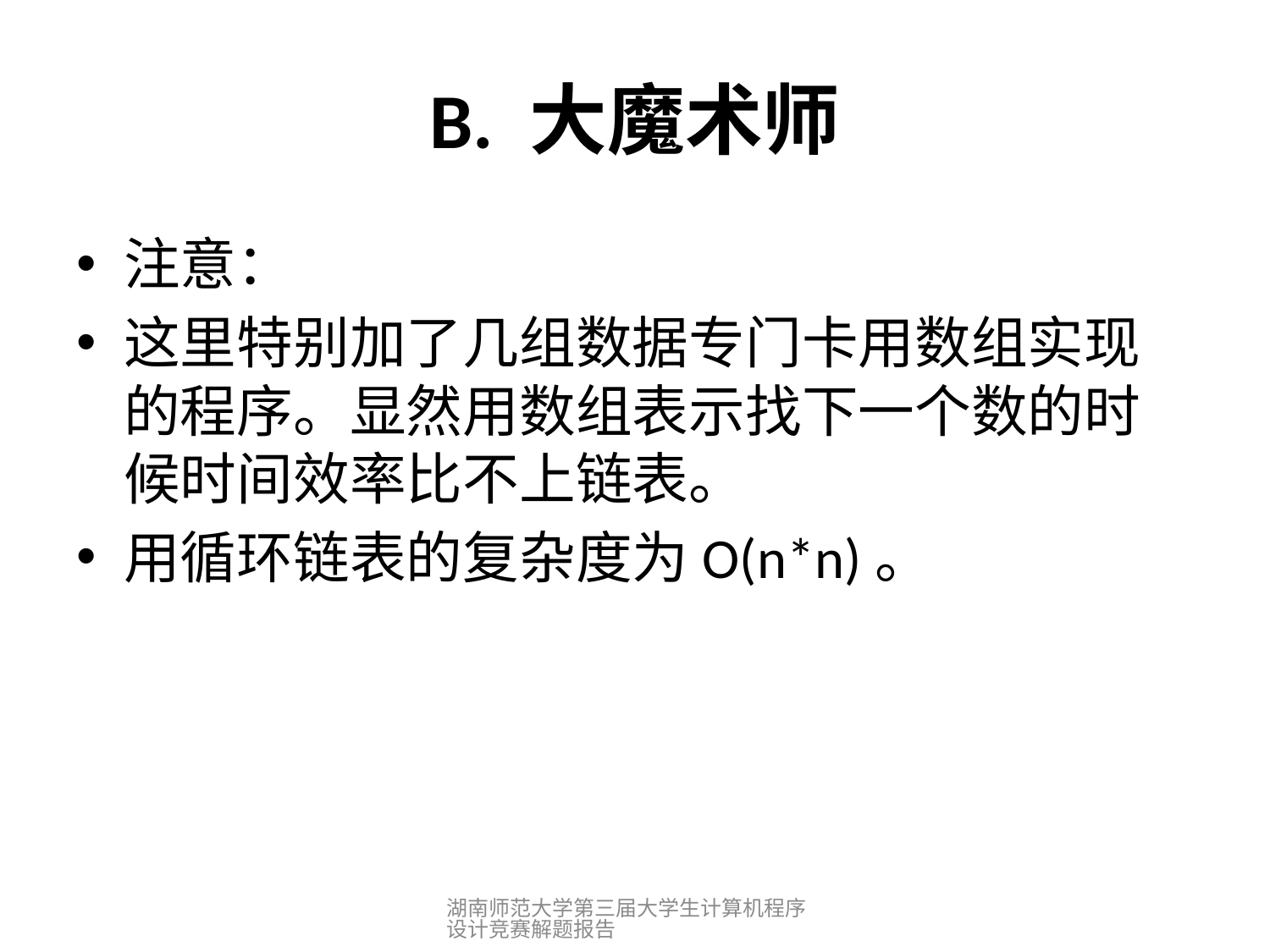

# B. 大魔术师
注意：
这里特别加了几组数据专门卡用数组实现的程序。显然用数组表示找下一个数的时候时间效率比不上链表。
用循环链表的复杂度为O(n*n)。
湖南师范大学第三届大学生计算机程序设计竞赛解题报告